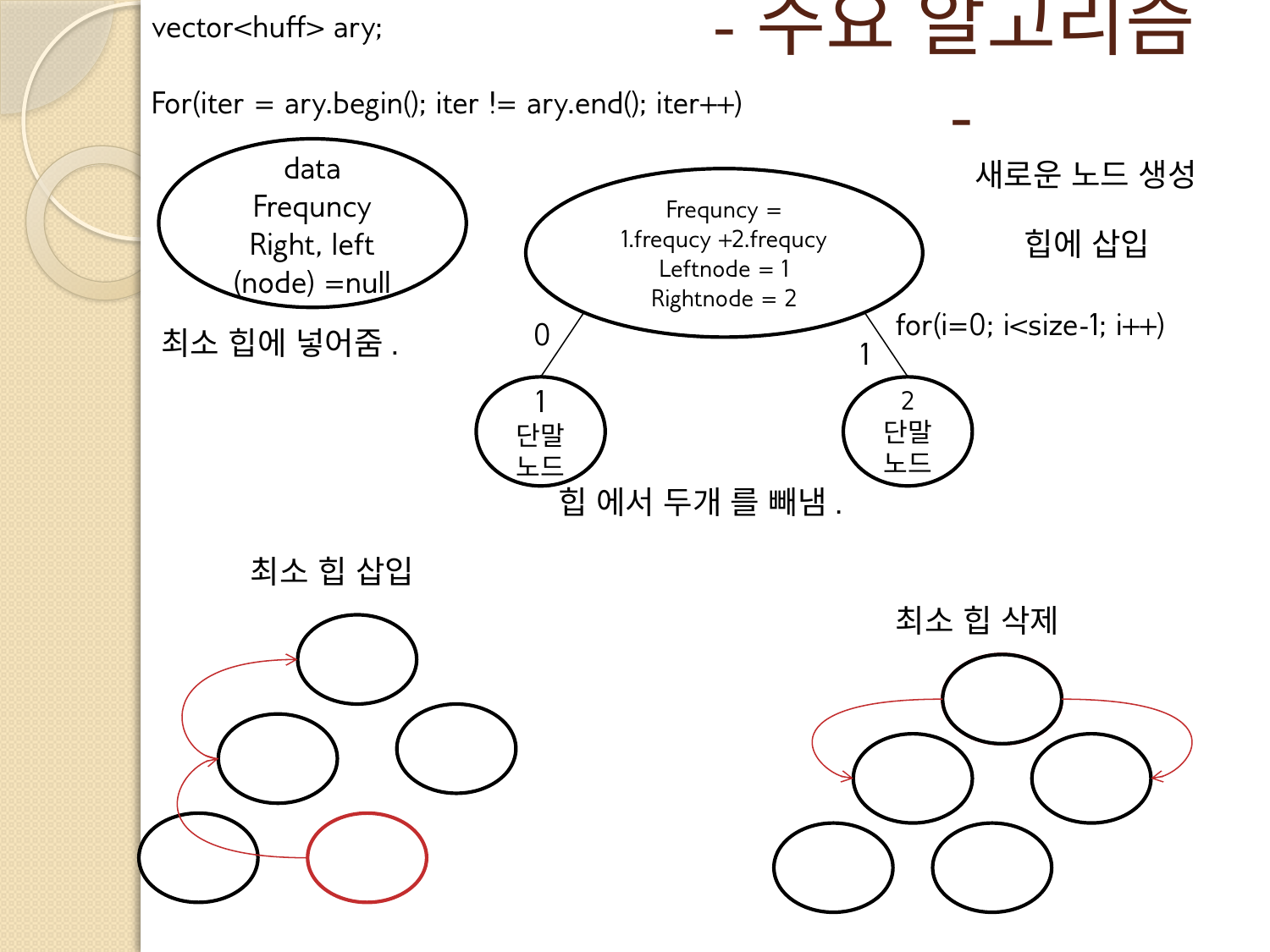

vector<huff> ary;

For(iter = ary.begin(); iter != ary.end(); iter++)
# -주요 알고리즘-
data
Frequncy
Right, left (node) =null
새로운 노드 생성
Frequncy =
1.frequcy +2.frequcy
Leftnode = 1
Rightnode = 2
힙에 삽입
for(i=0; i<size-1; i++)
0
최소 힙에 넣어줌.
1
1
단말노드
2
단말
노드
힙 에서 두개 를 빼냄.
최소 힙 삽입
최소 힙 삭제